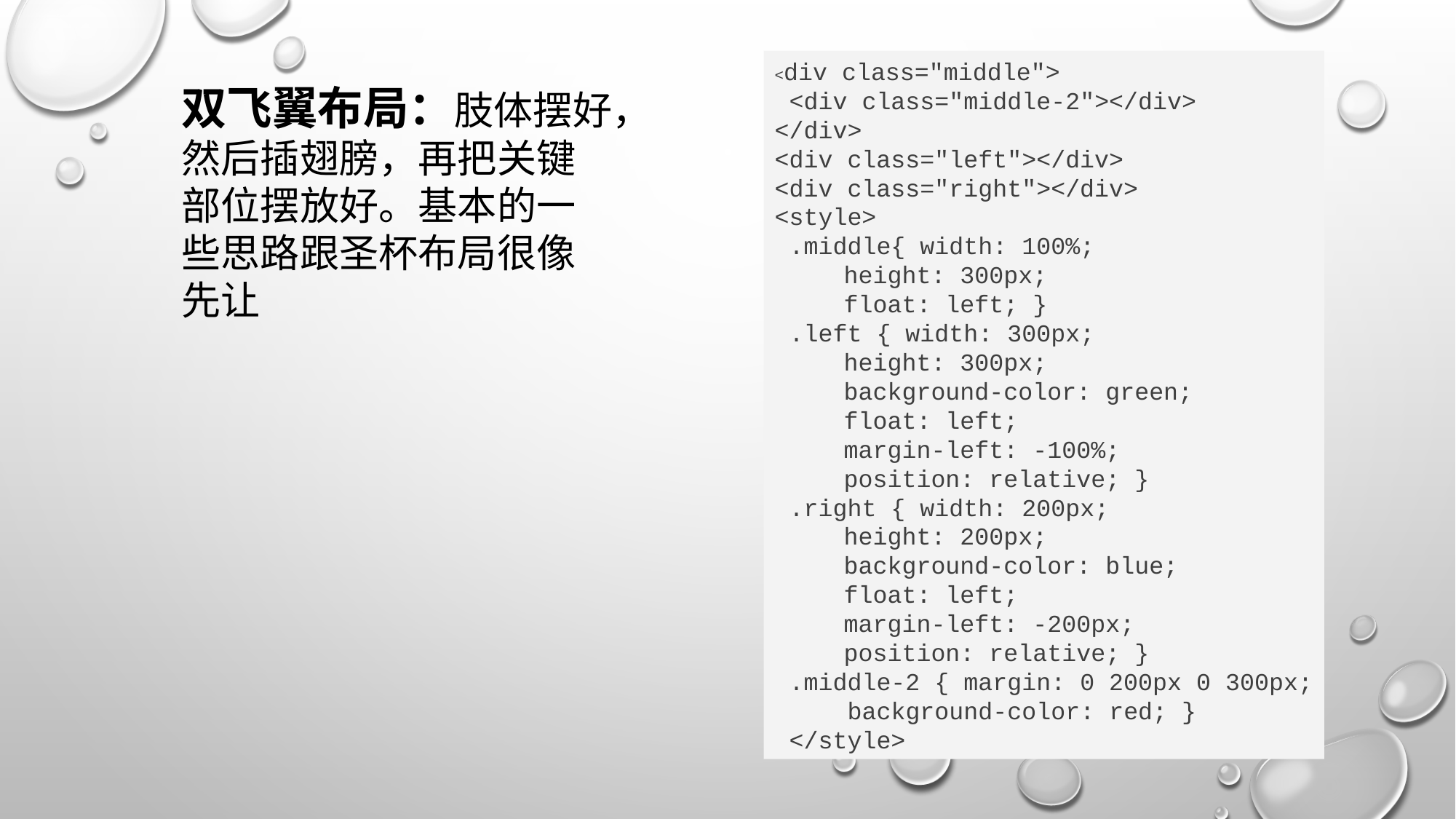

<div class="middle">
 <div class="middle-2"></div>
</div>
<div class="left"></div>
<div class="right"></div>
<style>
 .middle{ width: 100%;
 height: 300px;
 float: left; }
 .left { width: 300px;
 height: 300px;
 background-color: green;
 float: left;
 margin-left: -100%;
 position: relative; }
 .right { width: 200px;
 height: 200px;
 background-color: blue;
 float: left;
 margin-left: -200px;
 position: relative; }
 .middle-2 { margin: 0 200px 0 300px;
     background-color: red; }
 </style>
双飞翼布局：肢体摆好，然后插翅膀，再把关键部位摆放好。基本的一些思路跟圣杯布局很像先让